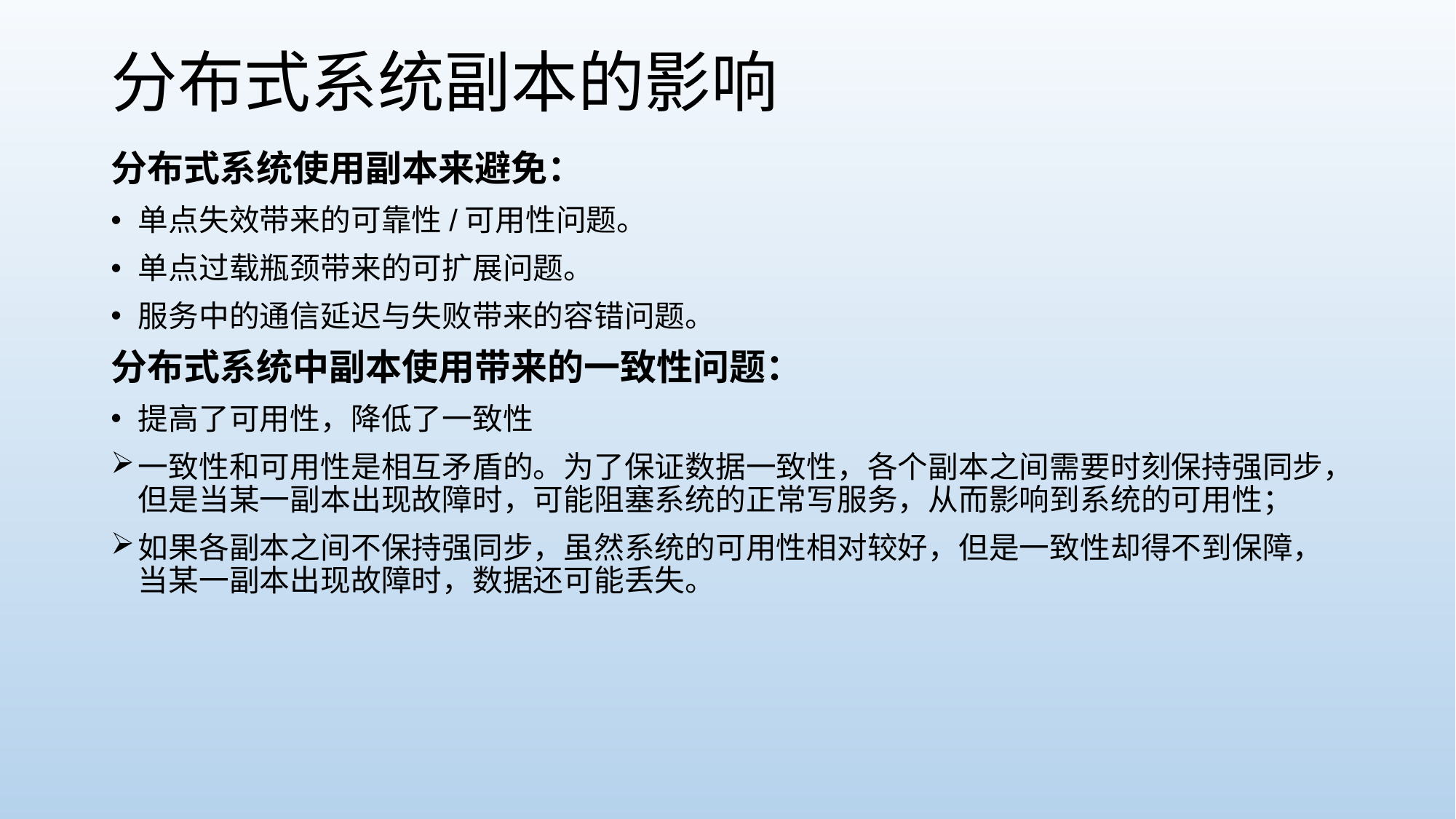

# 分布式系统副本的影响
分布式系统使用副本来避免：
单点失效带来的可靠性/可用性问题。
单点过载瓶颈带来的可扩展问题。
服务中的通信延迟与失败带来的容错问题。
分布式系统中副本使用带来的一致性问题：
提高了可用性，降低了一致性
一致性和可用性是相互矛盾的。为了保证数据一致性，各个副本之间需要时刻保持强同步，但是当某一副本出现故障时，可能阻塞系统的正常写服务，从而影响到系统的可用性；
如果各副本之间不保持强同步，虽然系统的可用性相对较好，但是一致性却得不到保障，当某一副本出现故障时，数据还可能丢失。